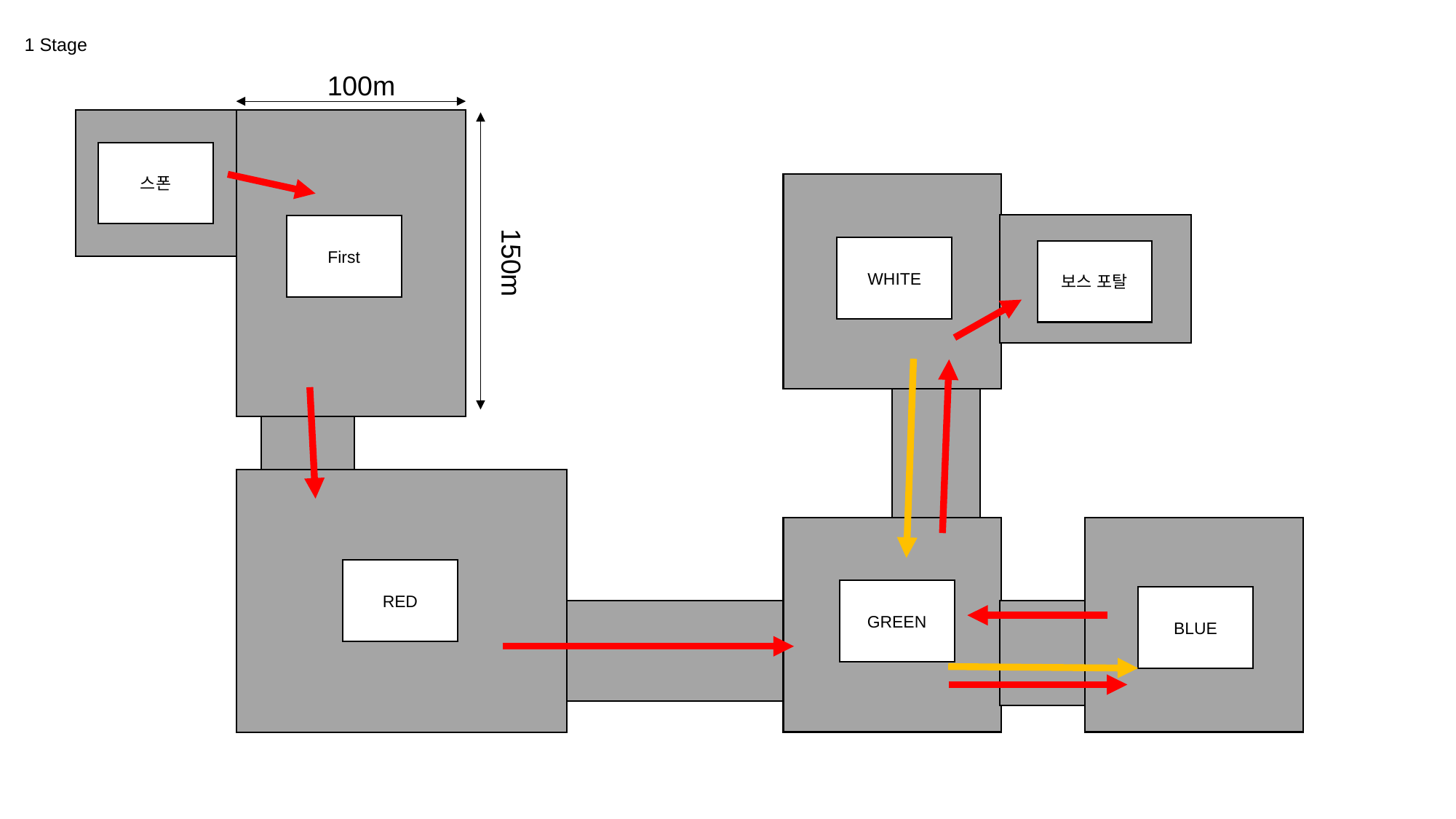

1 Stage
100m

스폰

First
WHITE
보스 포탈
150m

RED
GREEN
BLUE